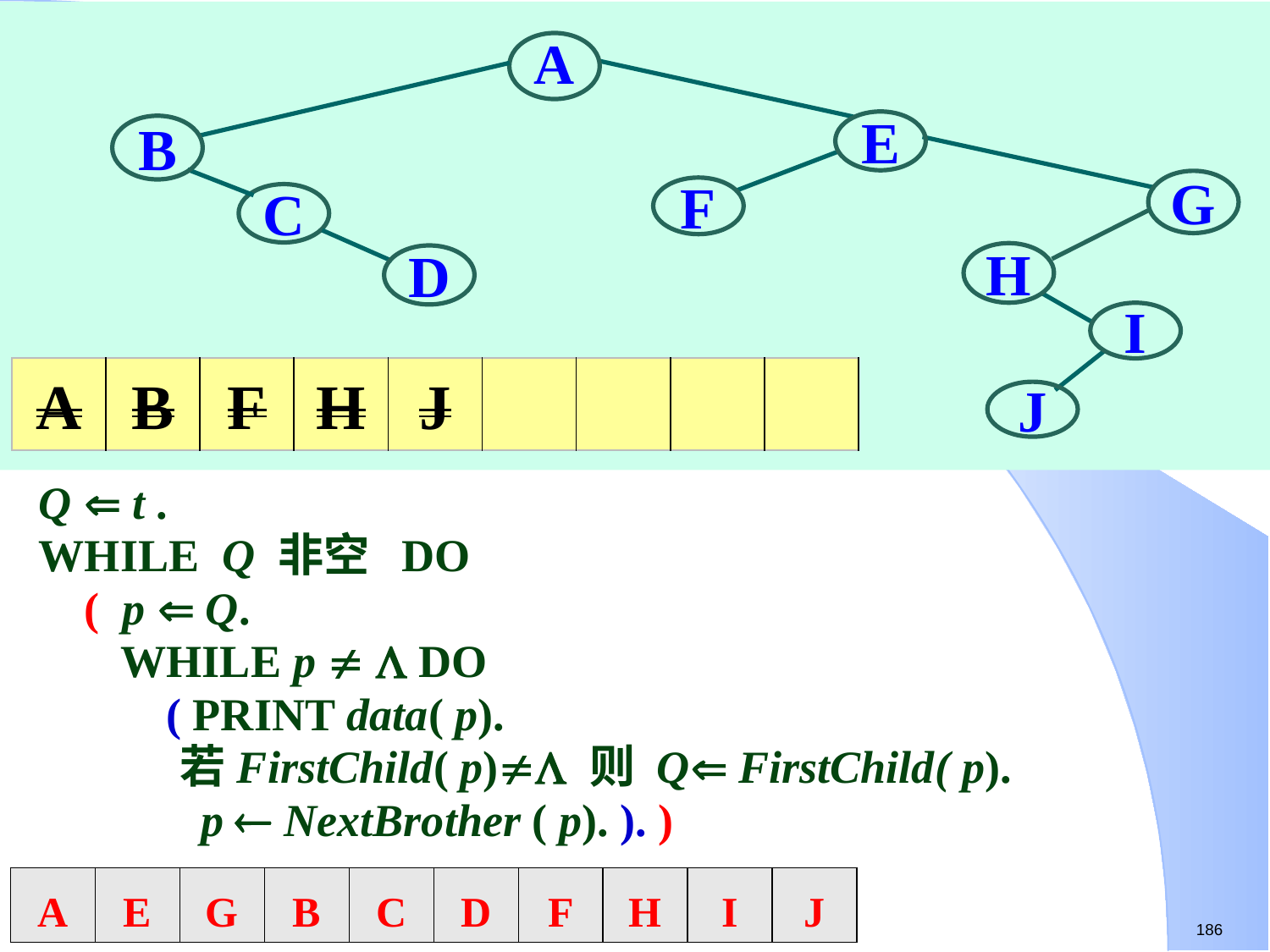

A

E
B

G
F
C

H
D

I

J
| A | B | F | H | J |  |  |  |  |
| --- | --- | --- | --- | --- | --- | --- | --- | --- |
Q ⇐ t .
WHILE  Q 非空  DO
    (  p ⇐ Q.
	   WHILE p ≠ Λ DO
	       ( PRINT data( p).
              若FirstChild( p)≠Λ 则 Q⇐ FirstChild( p).
	          p ← NextBrother ( p). ). )
| A | E | G | B | C | D | F | H | I | J |
| --- | --- | --- | --- | --- | --- | --- | --- | --- | --- |